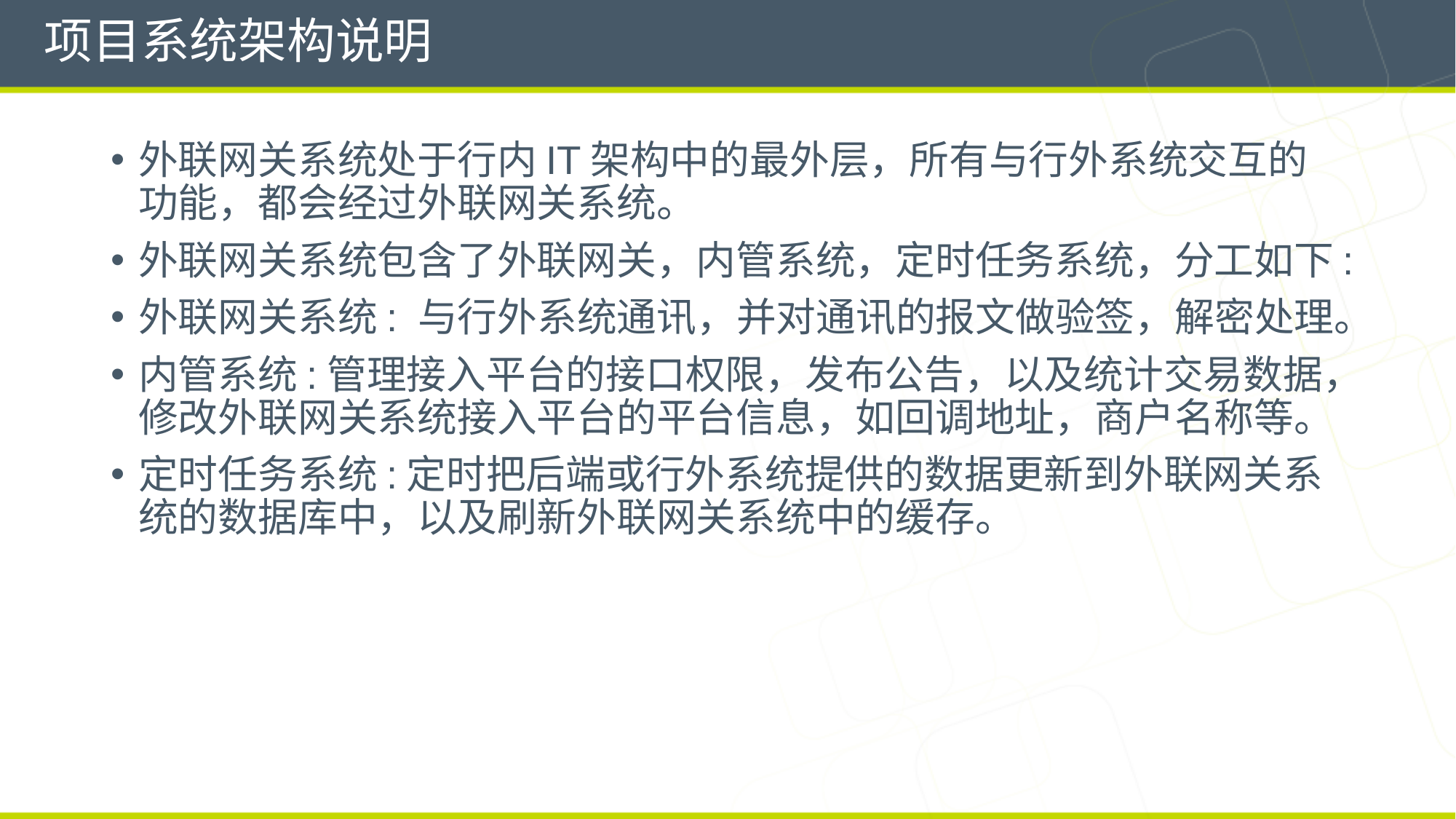

# 项目系统架构说明
外联网关系统处于行内IT架构中的最外层，所有与行外系统交互的功能，都会经过外联网关系统。
外联网关系统包含了外联网关，内管系统，定时任务系统，分工如下:
外联网关系统: 与行外系统通讯，并对通讯的报文做验签，解密处理。
内管系统:管理接入平台的接口权限，发布公告，以及统计交易数据，修改外联网关系统接入平台的平台信息，如回调地址，商户名称等。
定时任务系统:定时把后端或行外系统提供的数据更新到外联网关系统的数据库中，以及刷新外联网关系统中的缓存。